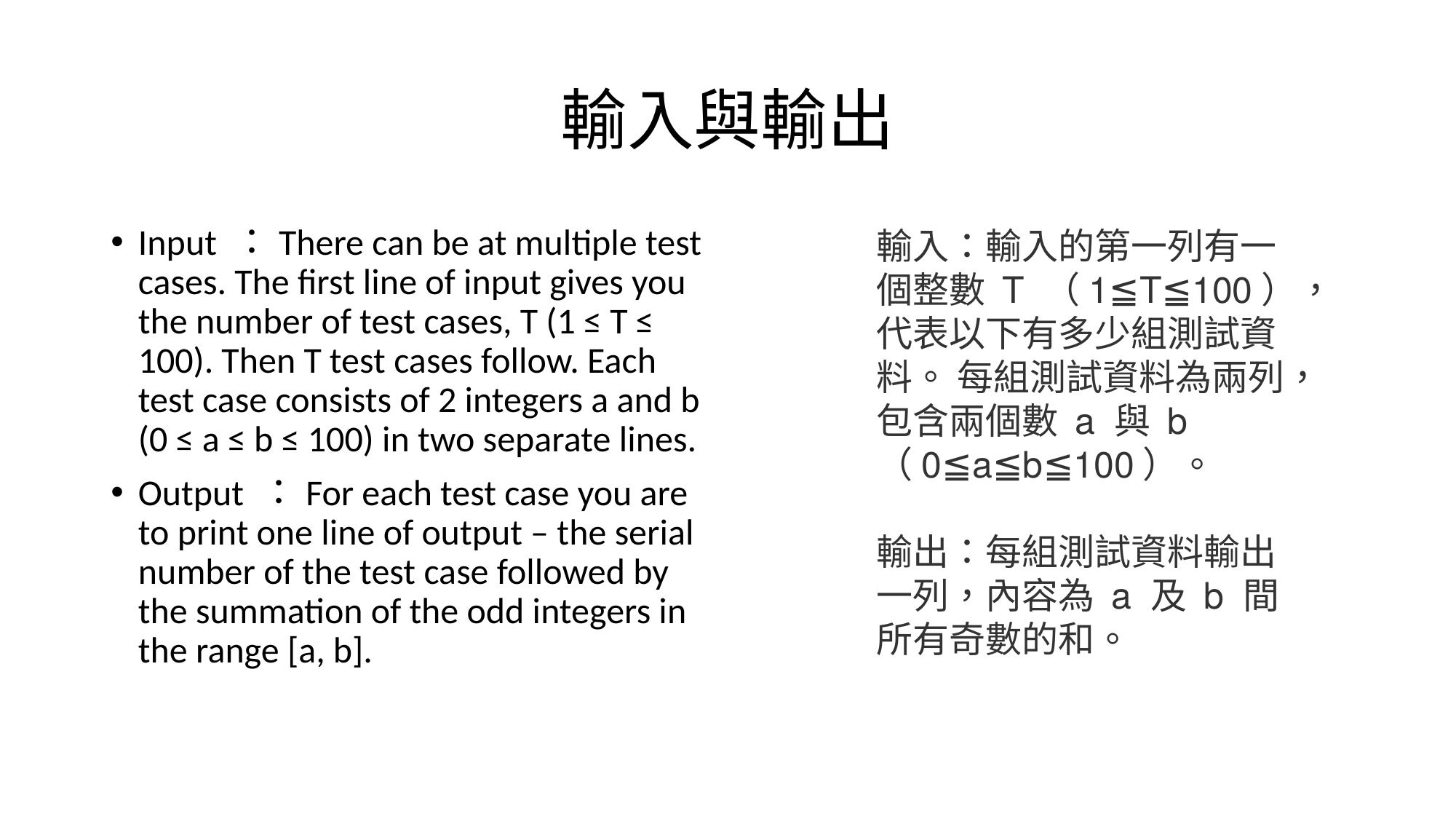

# 輸入與輸出
Input ：There can be at multiple test cases. The first line of input gives you the number of test cases, T (1 ≤ T ≤ 100). Then T test cases follow. Each test case consists of 2 integers a and b (0 ≤ a ≤ b ≤ 100) in two separate lines.
Output ：For each test case you are to print one line of output – the serial number of the test case followed by the summation of the odd integers in the range [a, b].
輸入：輸入的第一列有一個整數 T （1≦T≦100），代表以下有多少組測試資料。 每組測試資料為兩列，包含兩個數 a 與 b （0≦a≦b≦100）。

輸出：每組測試資料輸出一列，內容為 a 及 b 間所有奇數的和。